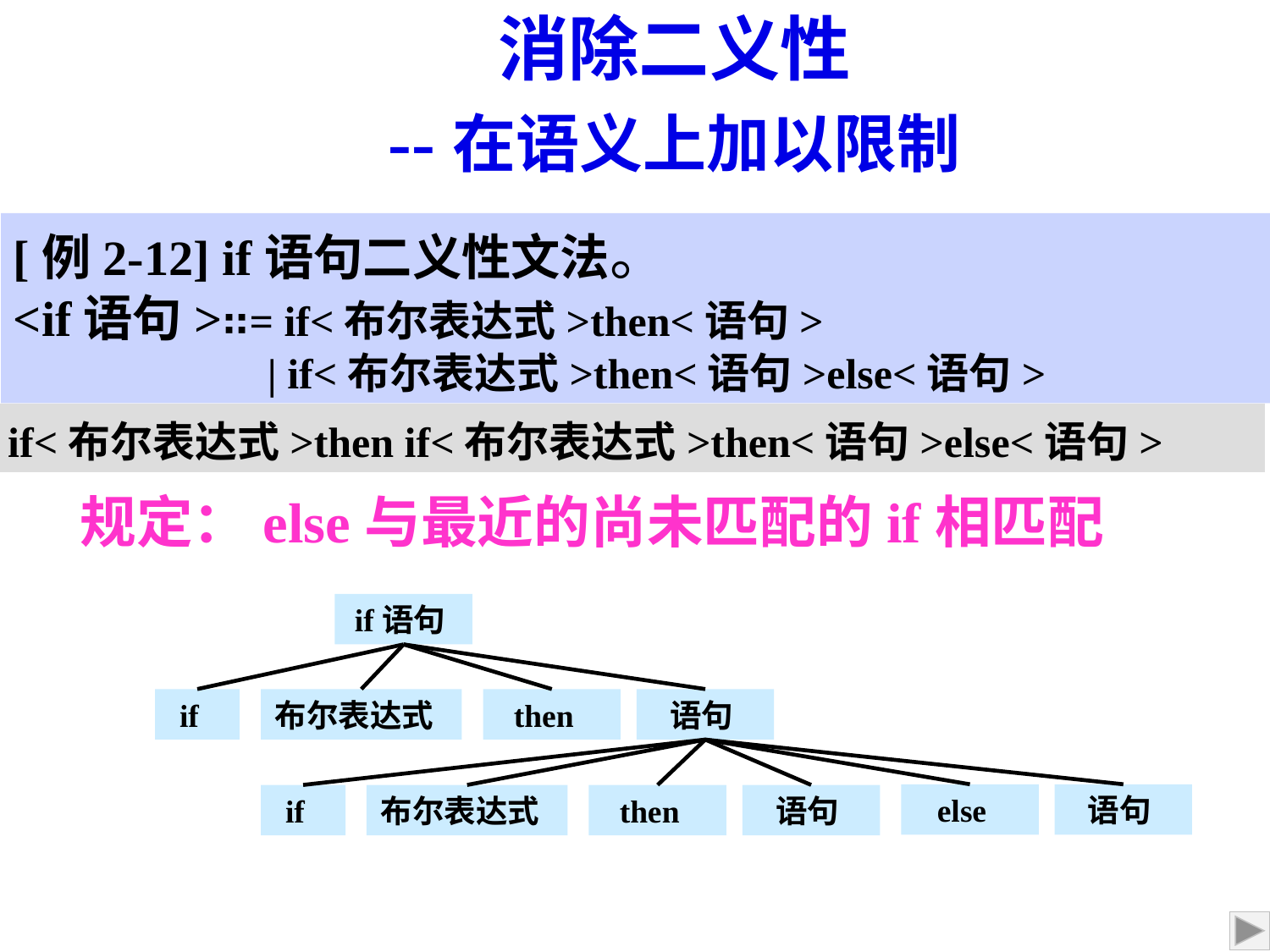

# 消除二义性 --在语义上加以限制
[例2-12] if语句二义性文法。
<if语句>∷= if<布尔表达式>then<语句>
                        | if<布尔表达式>then<语句>else<语句>
if<布尔表达式>then if<布尔表达式>then<语句>else<语句>
规定：else与最近的尚未匹配的if相匹配
if语句
if
布尔表达式
then
语句
else
语句
if
布尔表达式
then
语句